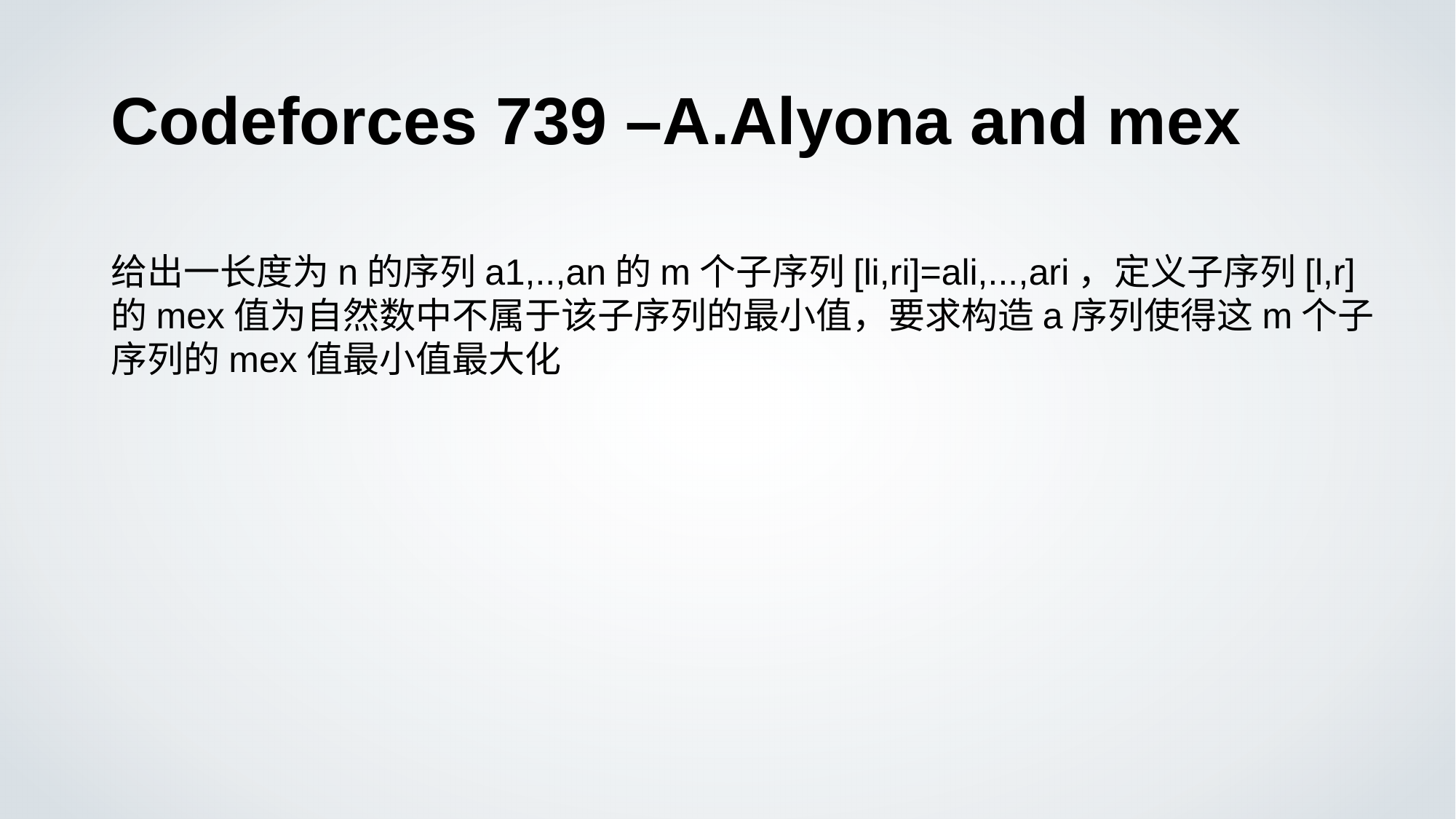

# Codeforces 739 –A.Alyona and mex
给出一长度为n的序列a1,..,an的m个子序列[li,ri]=ali,...,ari，定义子序列[l,r]的mex值为自然数中不属于该子序列的最小值，要求构造a序列使得这m个子序列的mex值最小值最大化